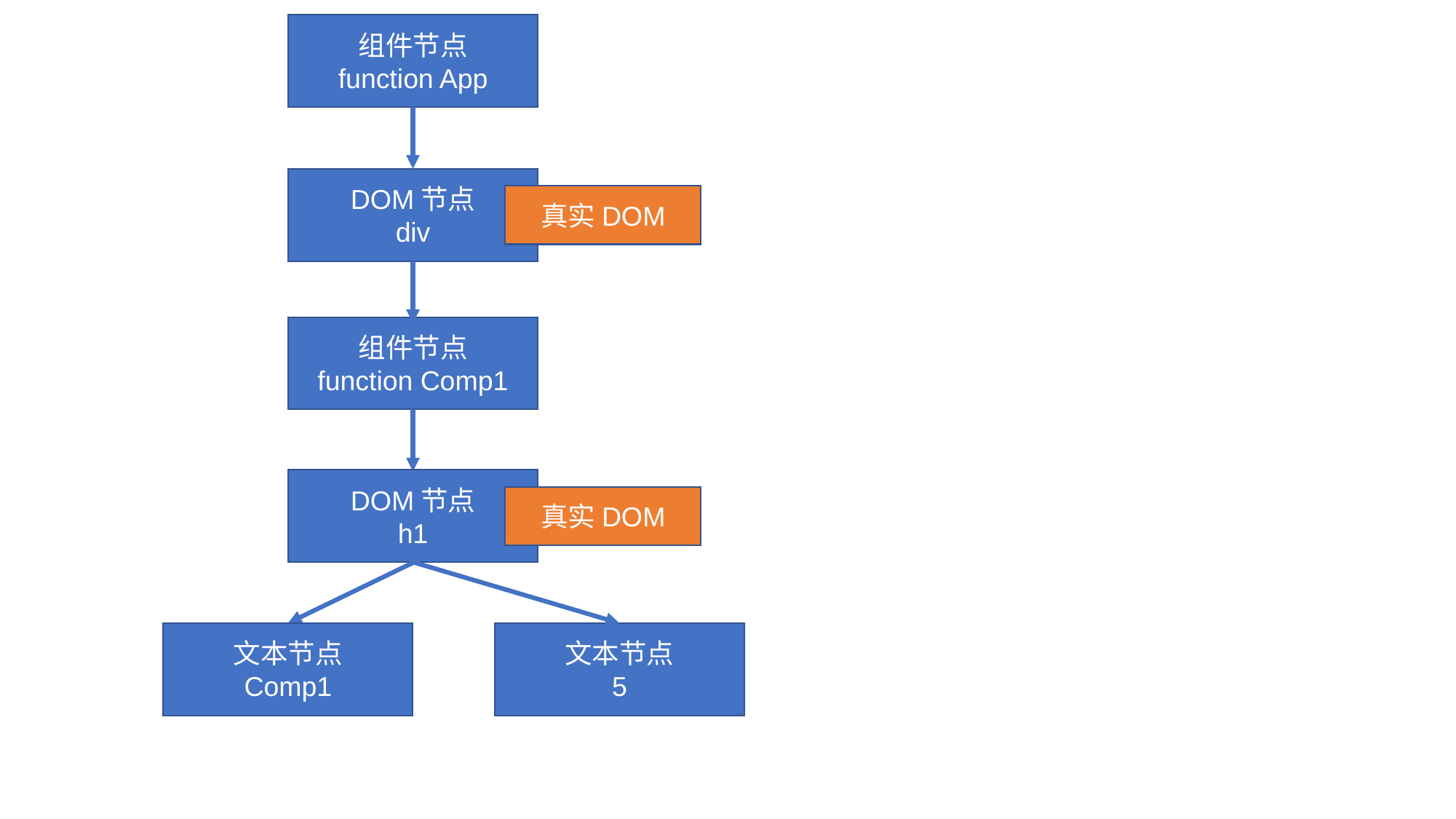

组件节点
function App
DOM节点
div
真实DOM
组件节点
function Comp1
DOM节点
h1
真实DOM
文本节点
Comp1
文本节点
5